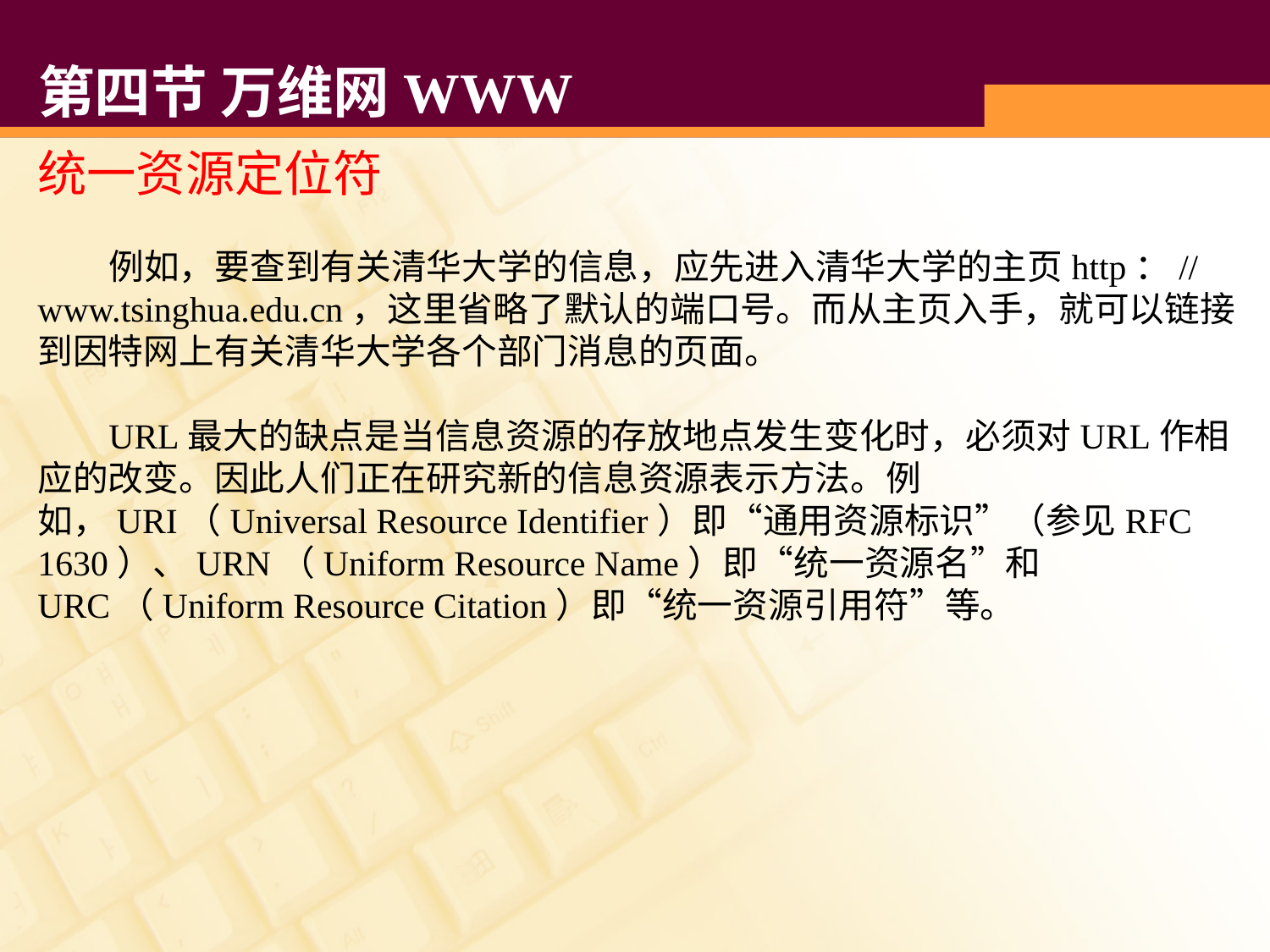

# 第四节 万维网WWW
统一资源定位符

        例如，要查到有关清华大学的信息，应先进入清华大学的主页http：//www.tsinghua.edu.cn，这里省略了默认的端口号。而从主页入手，就可以链接到因特网上有关清华大学各个部门消息的页面。

        URL最大的缺点是当信息资源的存放地点发生变化时，必须对URL作相应的改变。因此人们正在研究新的信息资源表示方法。例如，URI（Universal Resource Identifier）即“通用资源标识”（参见RFC 1630）、URN（Uniform Resource Name）即“统一资源名”和URC（Uniform Resource Citation）即“统一资源引用符”等。